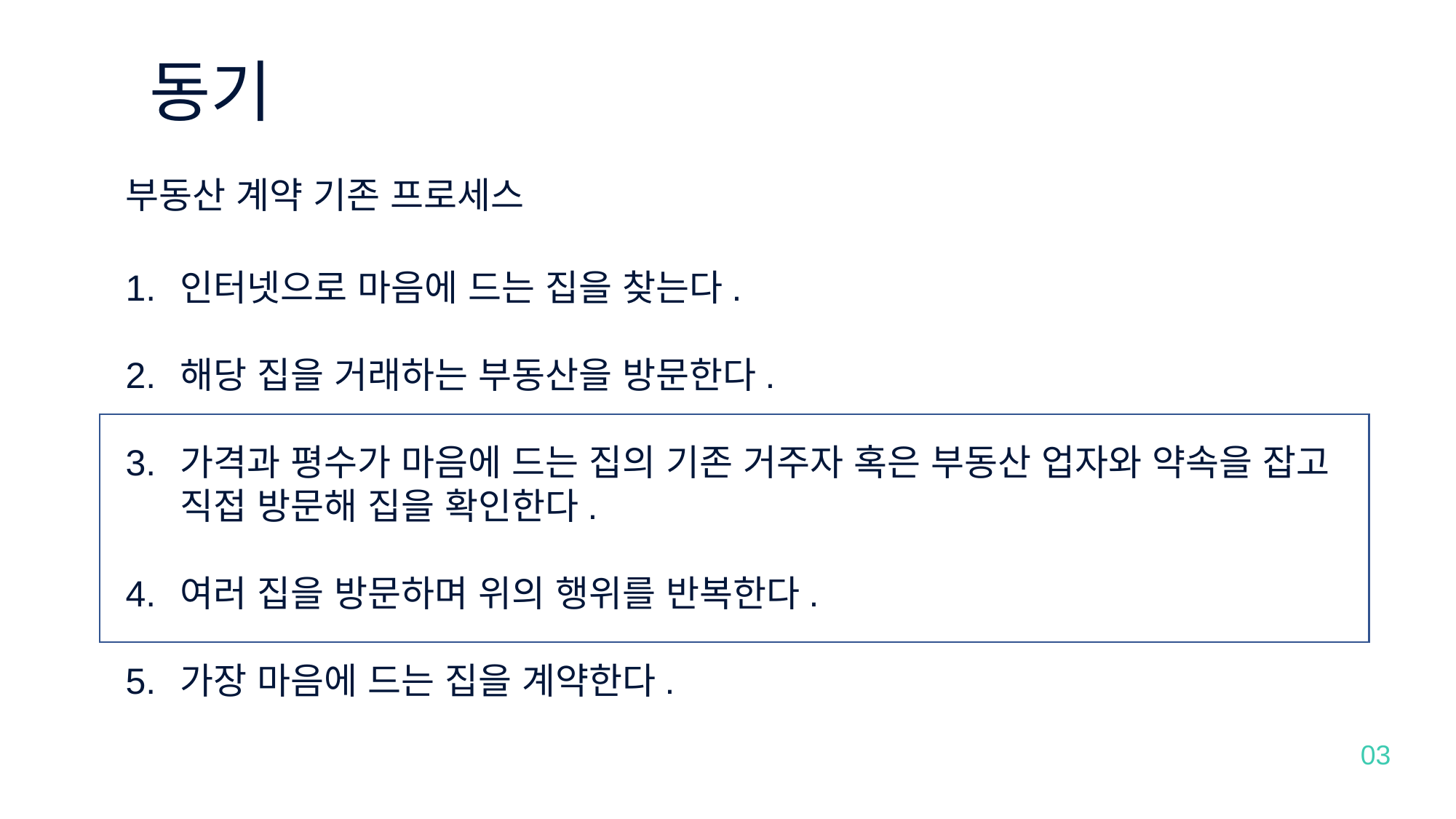

동기
부동산 계약 기존 프로세스
인터넷으로 마음에 드는 집을 찾는다.

해당 집을 거래하는 부동산을 방문한다.

가격과 평수가 마음에 드는 집의 기존 거주자 혹은 부동산 업자와 약속을 잡고 직접 방문해 집을 확인한다.

여러 집을 방문하며 위의 행위를 반복한다.

가장 마음에 드는 집을 계약한다.

03